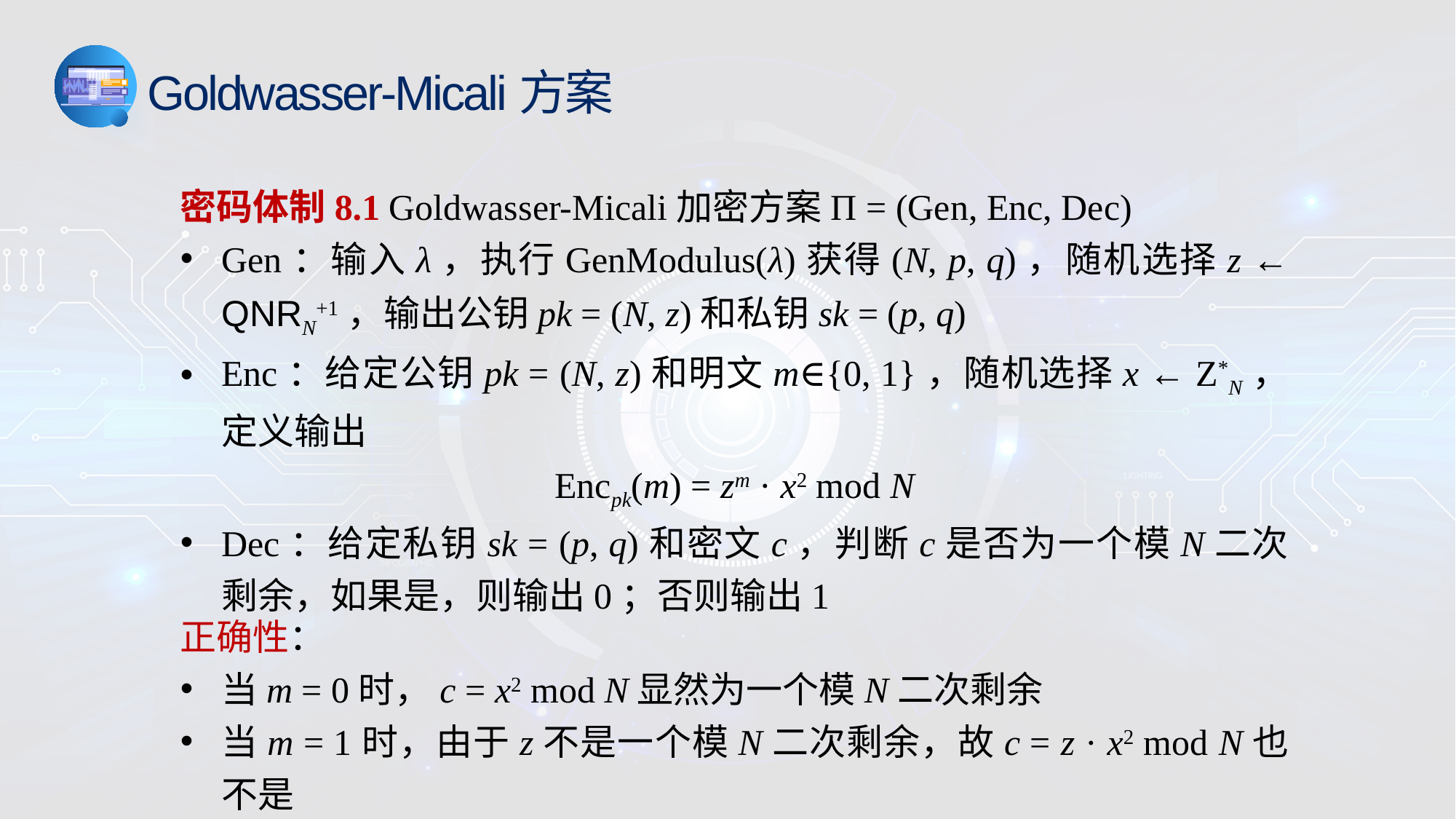

Goldwasser-Micali方案

密码体制8.1 Goldwasser-Micali加密方案Π = (Gen, Enc, Dec)
Gen：输入λ，执行GenModulus(λ)获得(N, p, q)，随机选择z ← QNRN+1，输出公钥pk = (N, z)和私钥sk = (p, q)
Enc：给定公钥pk = (N, z)和明文m∈{0, 1}，随机选择x ← Z*N，定义输出
Encpk(m) = zm · x2 mod N
Dec：给定私钥sk = (p, q)和密文c，判断c是否为一个模N二次剩余，如果是，则输出0；否则输出1
正确性：
当m = 0时，c = x2 mod N显然为一个模N二次剩余
当m = 1时，由于z不是一个模N二次剩余，故c = z · x2 mod N也不是